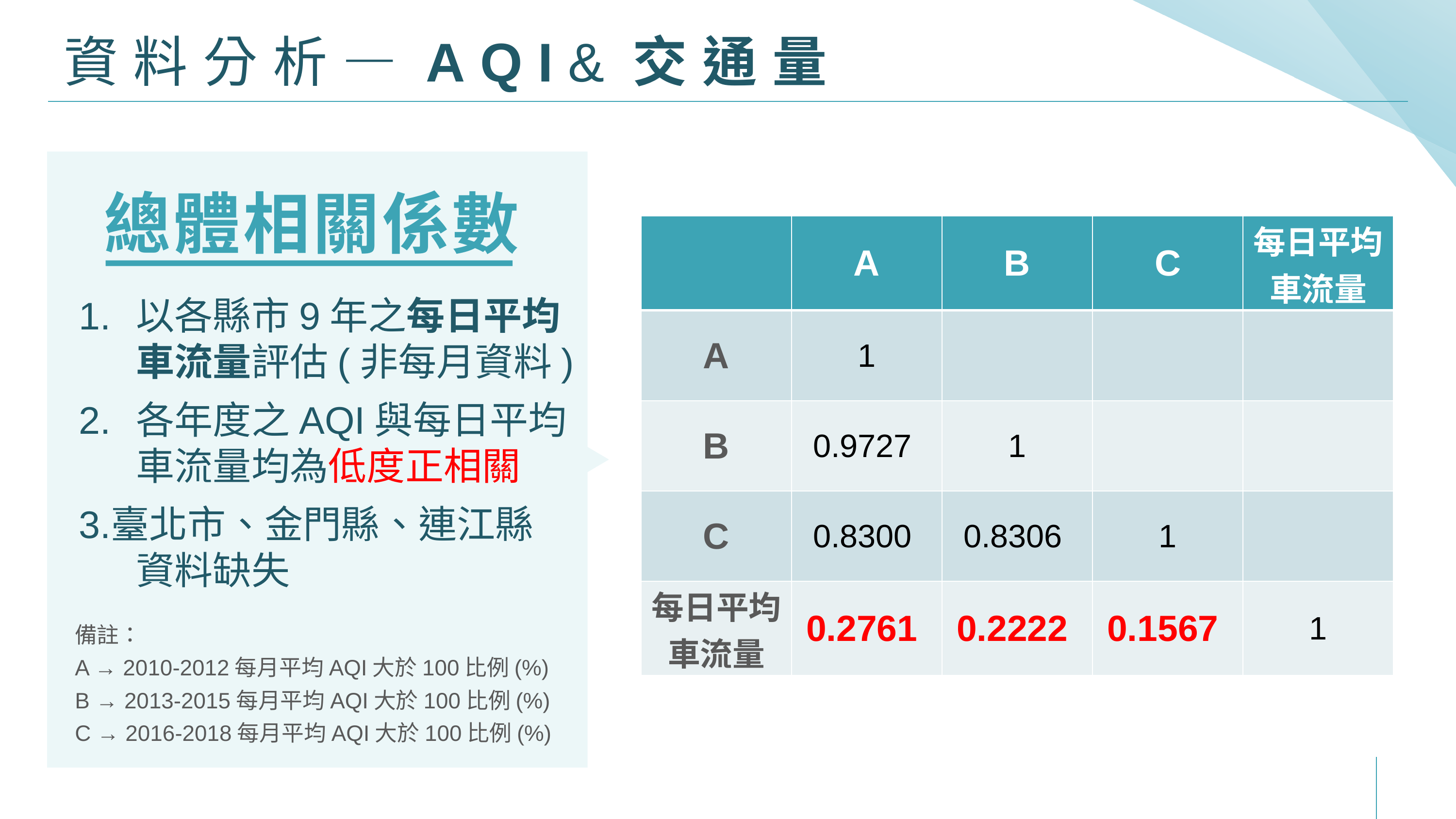

# 資料分析—AQI&交通量

總體相關係數

|  | A | B | C | 每日平均車流量 |
| --- | --- | --- | --- | --- |
| A | 1 |  |  |  |
| B | 0.9727 | 1 |  |  |
| C | 0.8300 | 0.8306 | 1 |  |
| 每日平均車流量 | 0.2761 | 0.2222 | 0.1567 | 1 |
以各縣市9年之每日平均
車流量評估(非每月資料)
各年度之AQI與每日平均
車流量均為低度正相關
臺北市、金門縣、連江縣
資料缺失
備註：
A → 2010-2012每月平均AQI大於100比例(%)
B → 2013-2015每月平均AQI大於100比例(%)
C → 2016-2018每月平均AQI大於100比例(%)